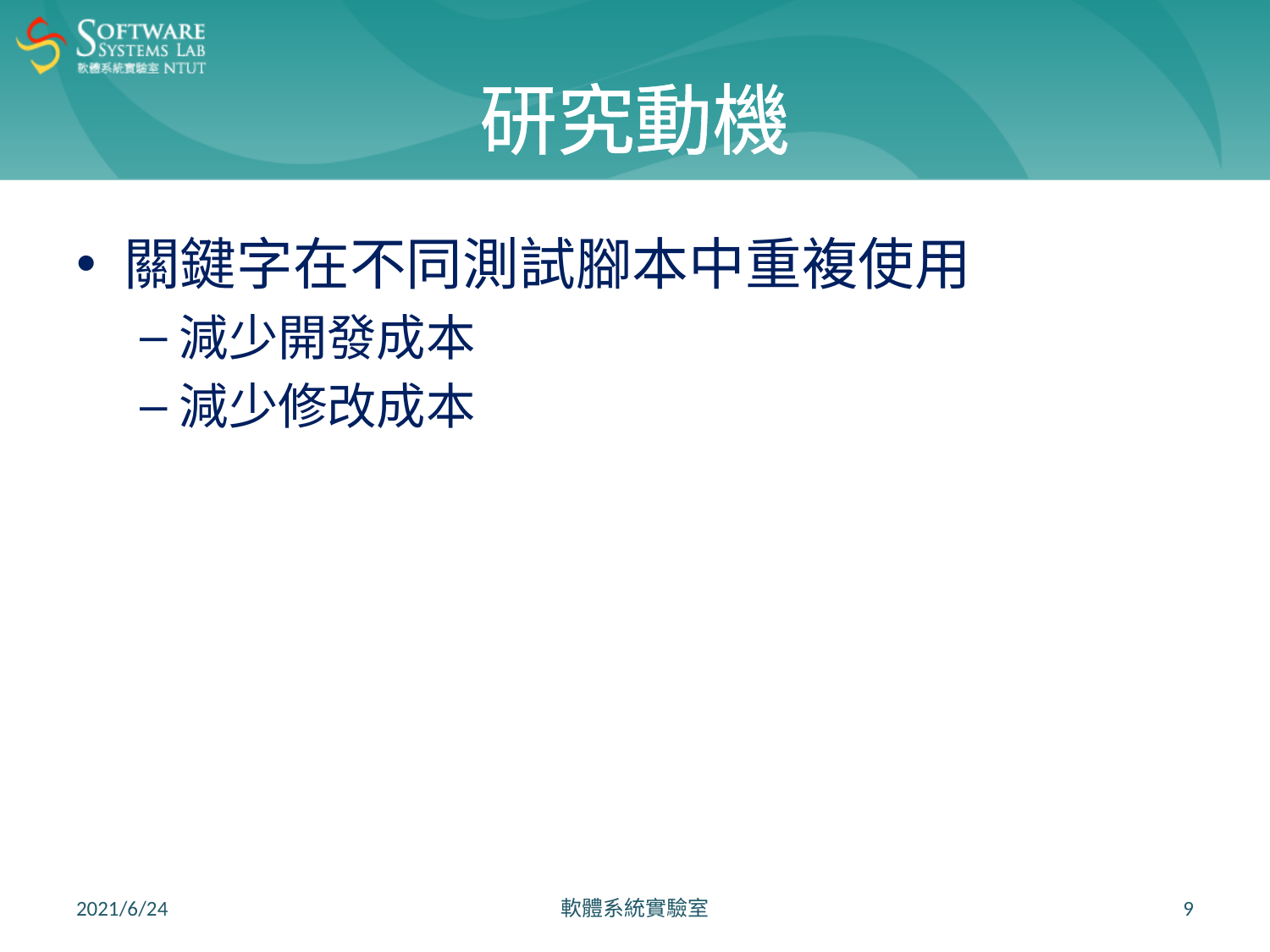

# 研究動機
關鍵字在不同測試腳本中重複使用
減少開發成本
減少修改成本
2021/6/24
軟體系統實驗室
9